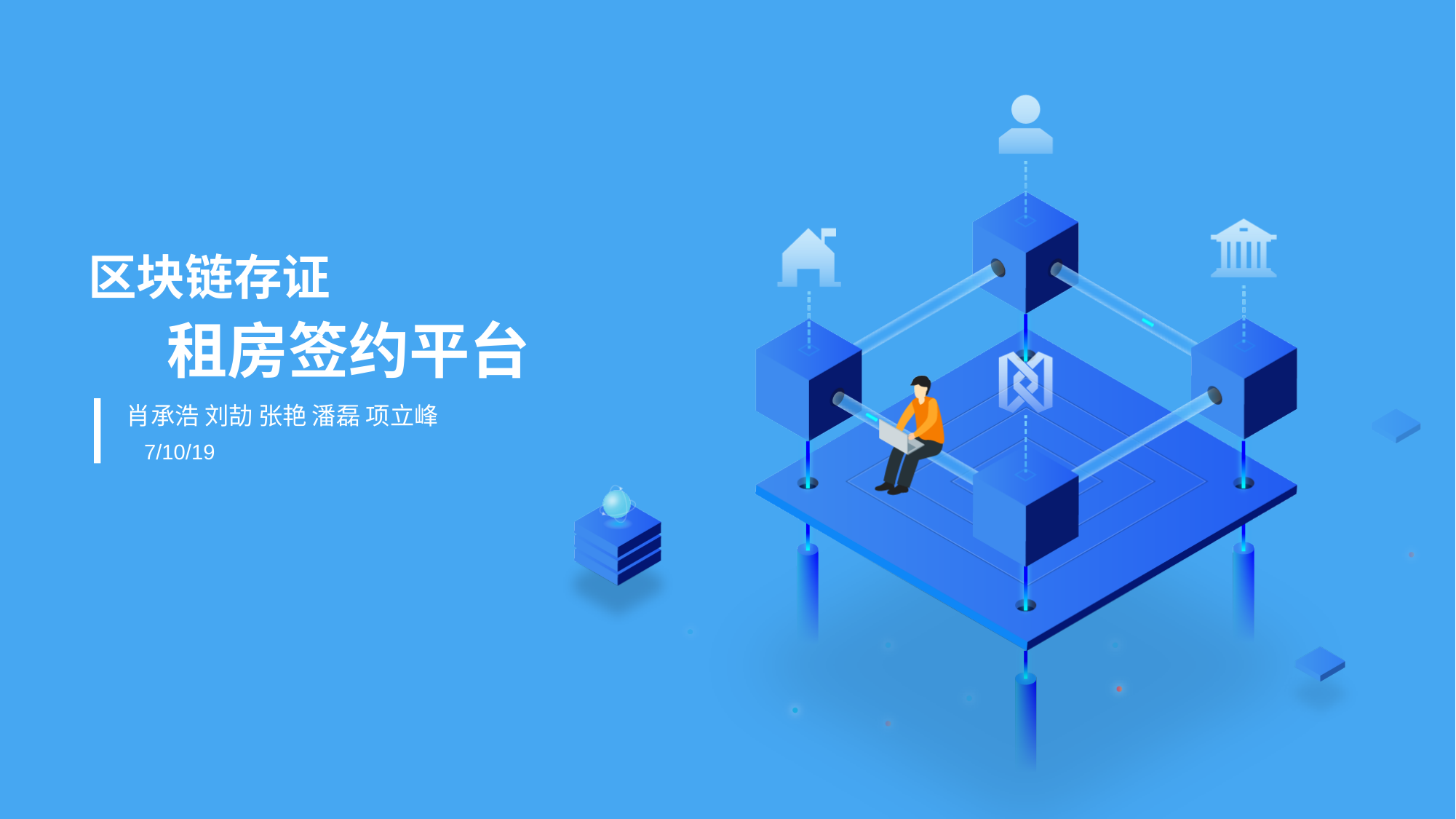

区块链存证
       租房签约平台
肖承浩 刘劼 张艳 潘磊 项立峰